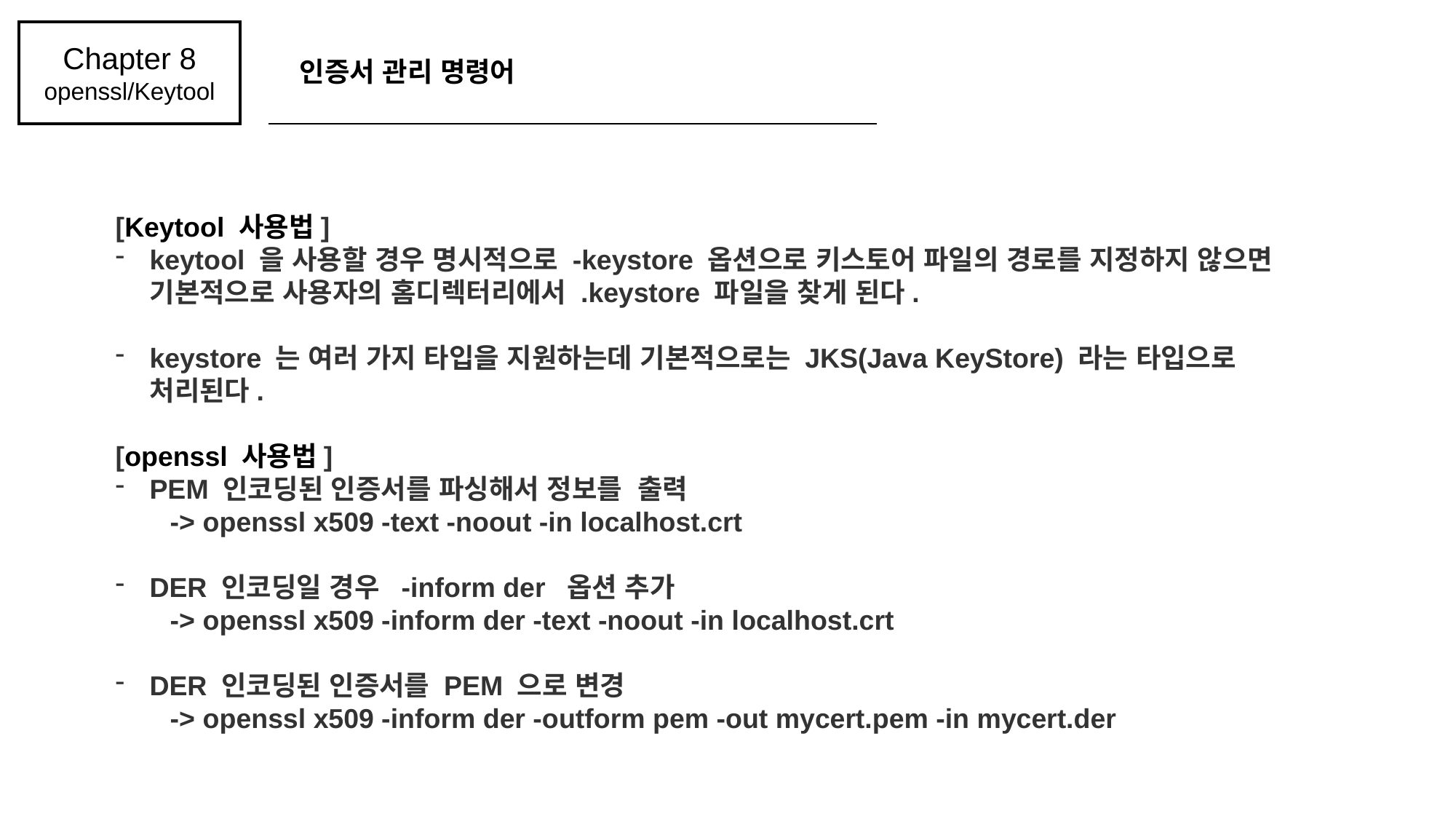

Chapter 8
openssl/Keytool
인증서 관리 명령어
[Keytool 사용법]
keytool 을 사용할 경우 명시적으로 -keystore 옵션으로 키스토어 파일의 경로를 지정하지 않으면 기본적으로 사용자의 홈디렉터리에서 .keystore 파일을 찾게 된다.

keystore 는 여러 가지 타입을 지원하는데 기본적으로는 JKS(Java KeyStore) 라는 타입으로 처리된다.

[openssl 사용법]
PEM 인코딩된 인증서를 파싱해서 정보를  출력
-> openssl x509 -text -noout -in localhost.crt

DER 인코딩일 경우  -inform der  옵션 추가
-> openssl x509 -inform der -text -noout -in localhost.crt

DER 인코딩된 인증서를 PEM 으로 변경
-> openssl x509 -inform der -outform pem -out mycert.pem -in mycert.der